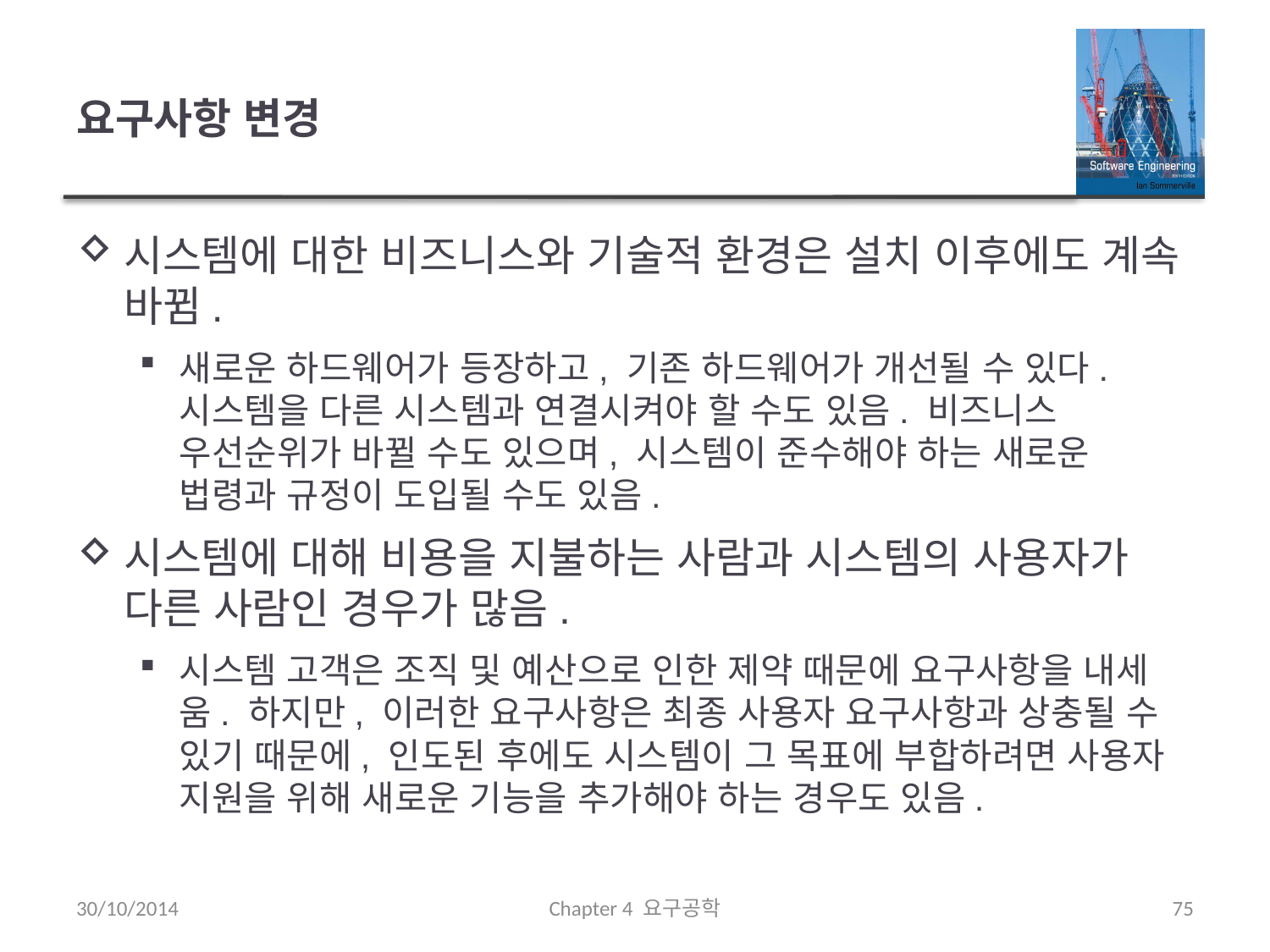

# 요구사항 변경
시스템에 대한 비즈니스와 기술적 환경은 설치 이후에도 계속 바뀜.
새로운 하드웨어가 등장하고, 기존 하드웨어가 개선될 수 있다. 시스템을 다른 시스템과 연결시켜야 할 수도 있음. 비즈니스 우선순위가 바뀔 수도 있으며, 시스템이 준수해야 하는 새로운 법령과 규정이 도입될 수도 있음.
시스템에 대해 비용을 지불하는 사람과 시스템의 사용자가 다른 사람인 경우가 많음.
시스템 고객은 조직 및 예산으로 인한 제약 때문에 요구사항을 내세움. 하지만, 이러한 요구사항은 최종 사용자 요구사항과 상충될 수 있기 때문에, 인도된 후에도 시스템이 그 목표에 부합하려면 사용자 지원을 위해 새로운 기능을 추가해야 하는 경우도 있음.

30/10/2014
Chapter 4 요구공학
75